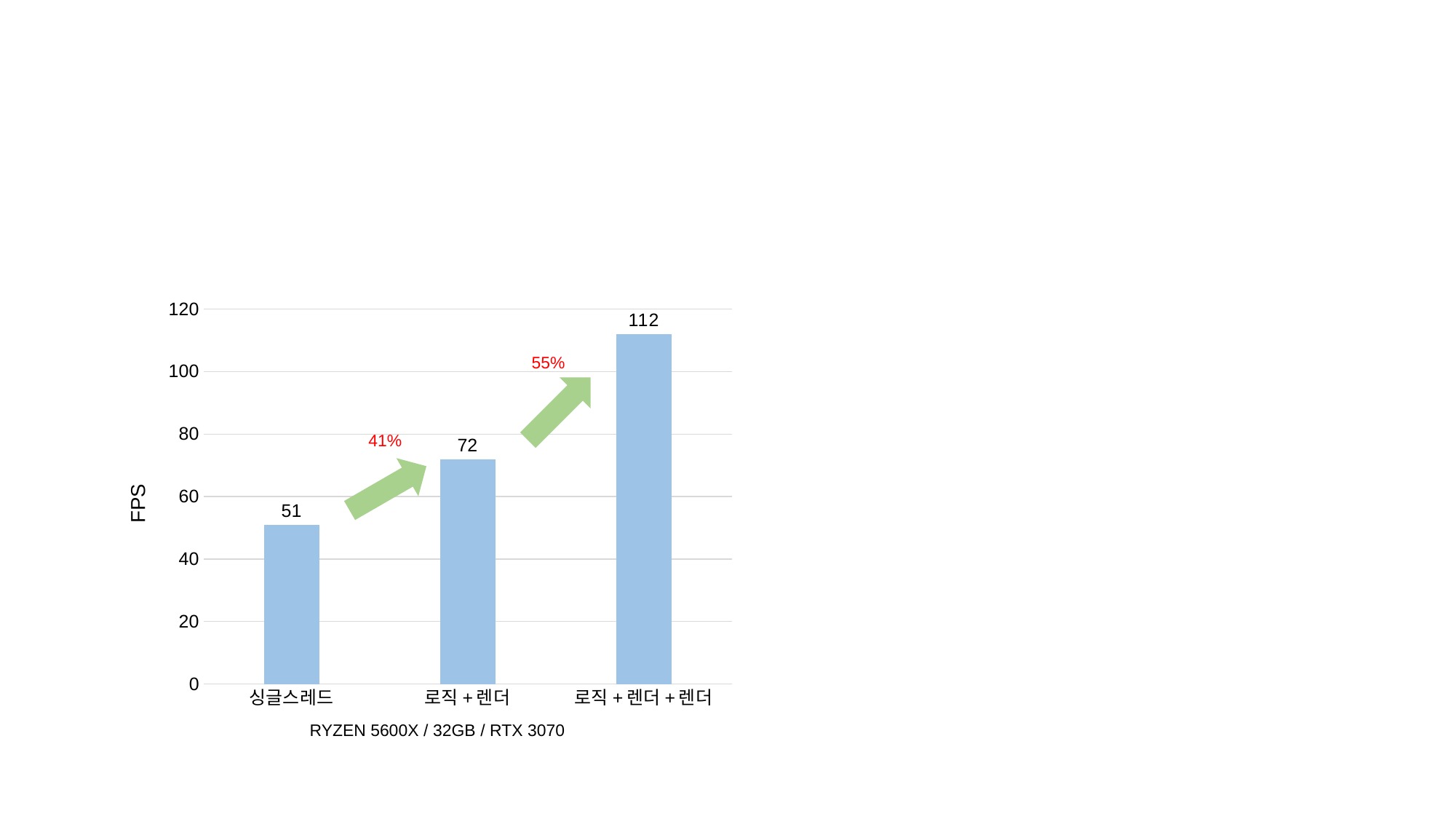

### Chart

| Category | 성능 |
|---|---|
| 싱글스레드 | 51.0 |
| 로직+렌더 | 72.0 |
| 로직+렌더+렌더 | 112.0 |
55%

41%

RYZEN 5600X / 32GB / RTX 3070